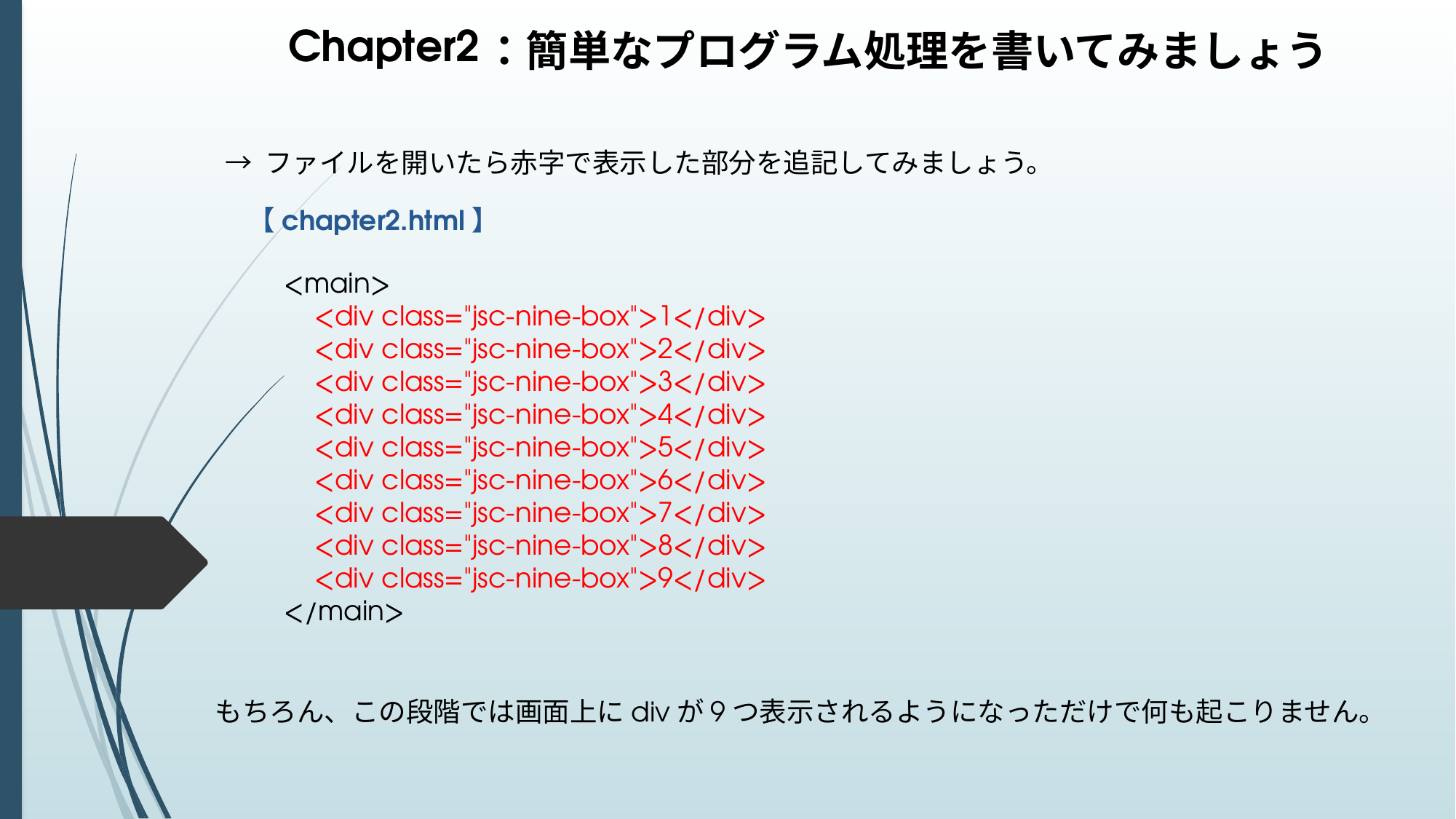

Chapter2
：簡単なプログラム処理を書いてみましょう
→ ファイルを開いたら赤字で表示した部分を追記してみましょう。
【chapter2.html】
<main>
    <div class="jsc-nine-box">1</div>
    <div class="jsc-nine-box">2</div>
    <div class="jsc-nine-box">3</div>
    <div class="jsc-nine-box">4</div>
    <div class="jsc-nine-box">5</div>
    <div class="jsc-nine-box">6</div>
    <div class="jsc-nine-box">7</div>
    <div class="jsc-nine-box">8</div>
    <div class="jsc-nine-box">9</div>
</main>
もちろん、この段階では画面上にdivが9つ表示されるようになっただけで何も起こりません。